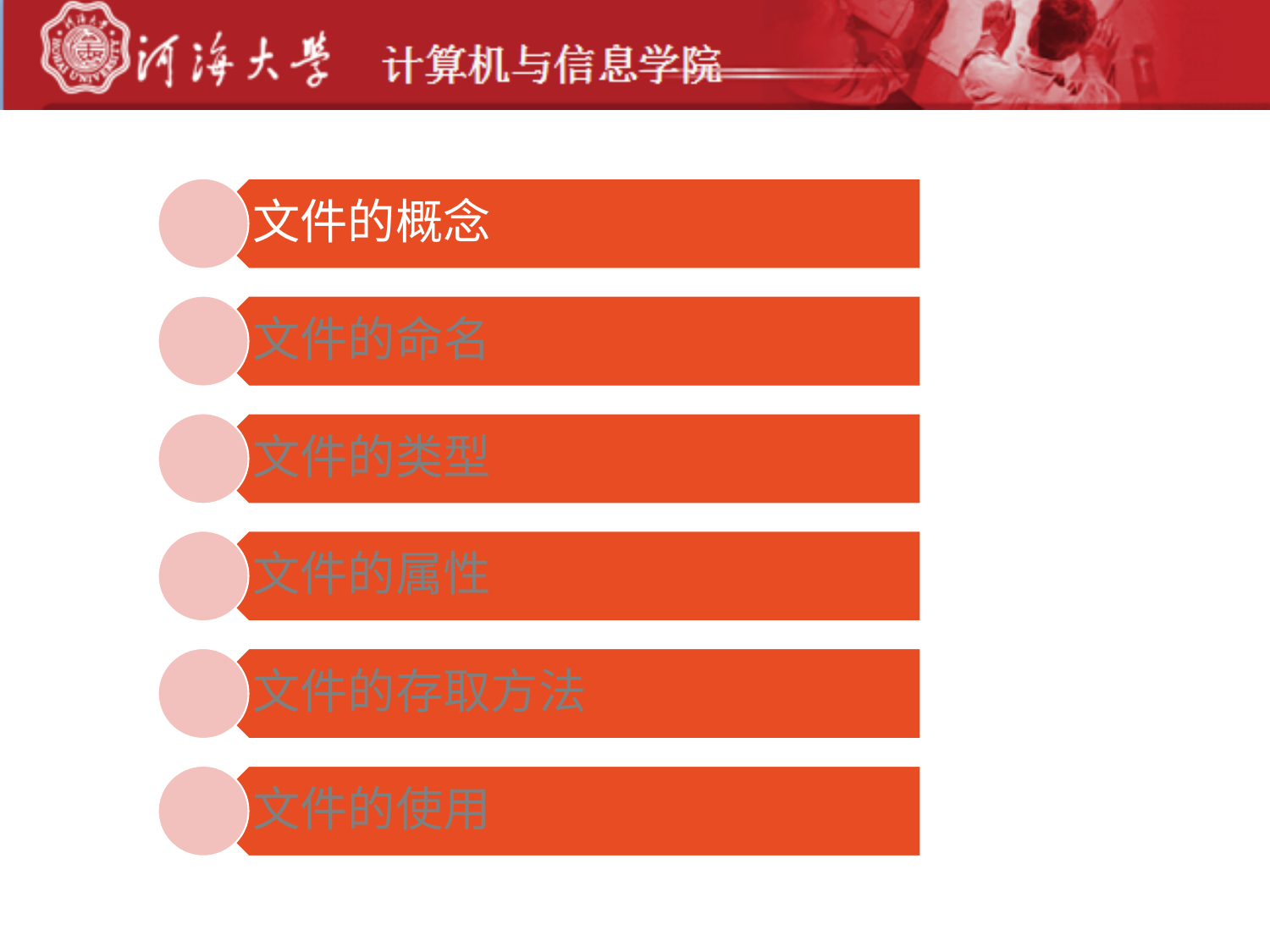

文件的概念
文件的命名
文件的类型
文件的属性
文件的存取方法
文件的使用